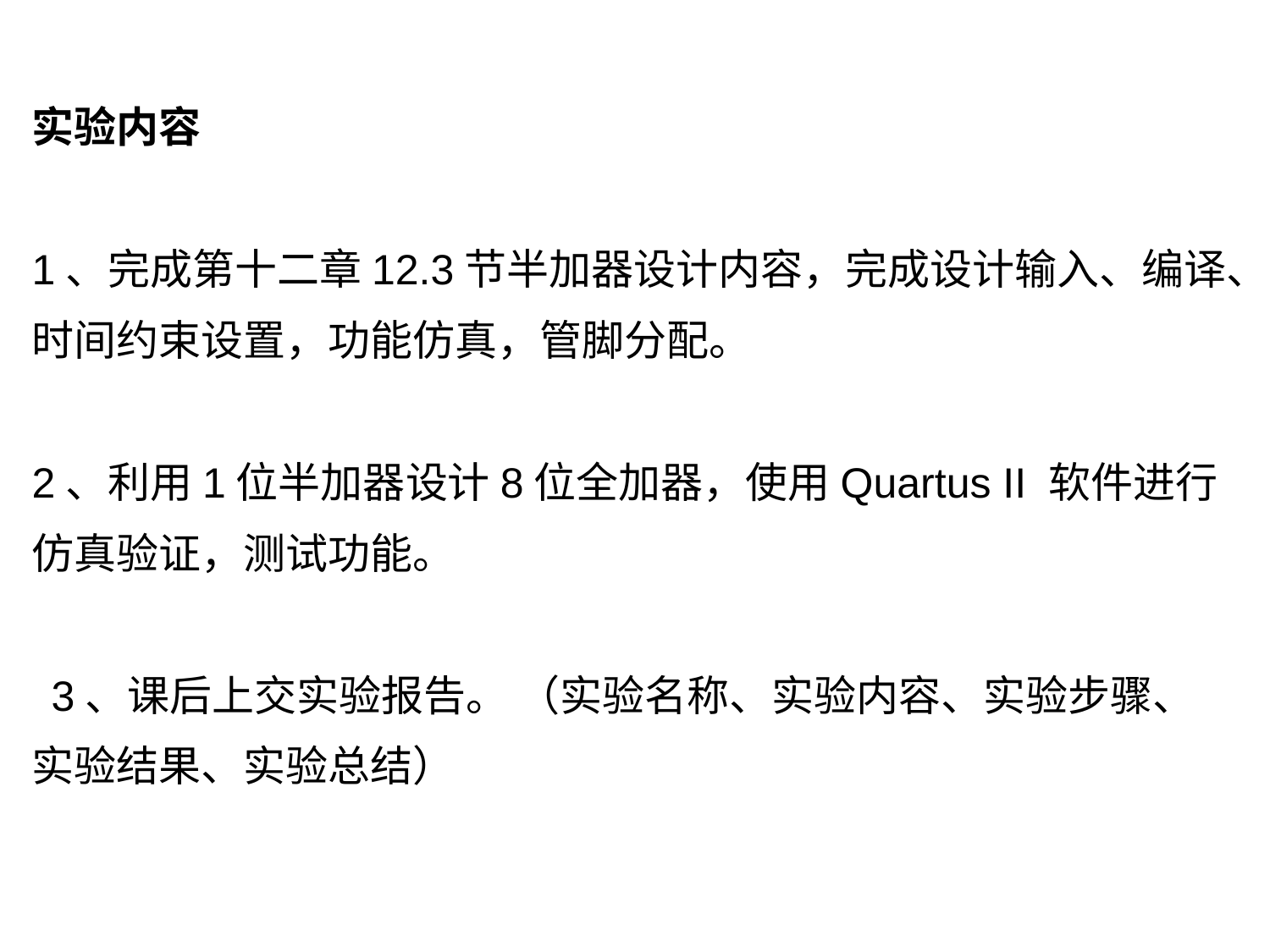

实验内容
1、完成第十二章12.3节半加器设计内容，完成设计输入、编译、时间约束设置，功能仿真，管脚分配。
2、利用1位半加器设计8位全加器，使用Quartus II 软件进行仿真验证，测试功能。
 3、课后上交实验报告。 （实验名称、实验内容、实验步骤、
实验结果、实验总结）